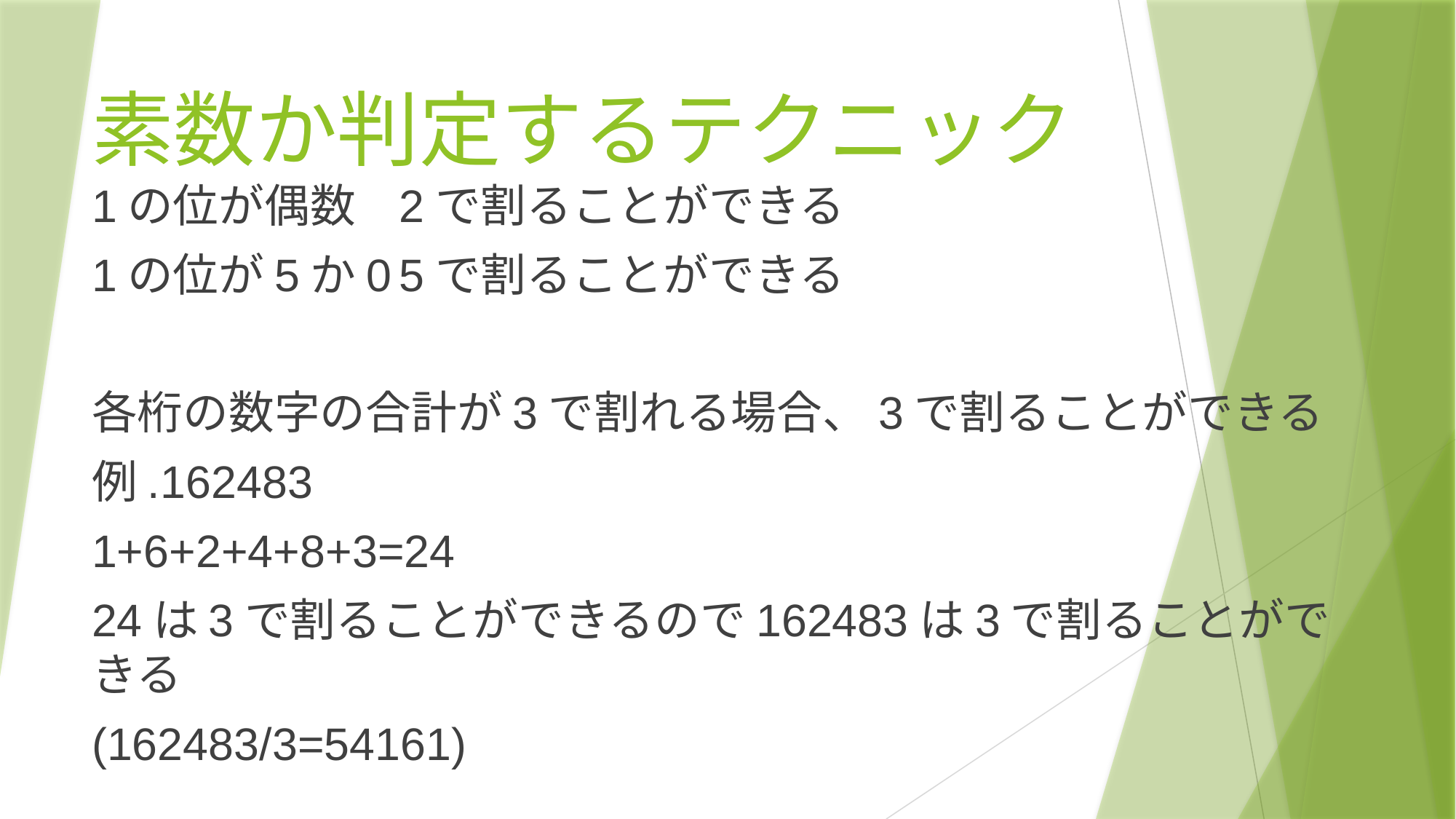

# 素数か判定するテクニック
1の位が偶数			2で割ることができる
1の位が5か0		5で割ることができる

各桁の数字の合計が3で割れる場合、3で割ることができる
例.162483
1+6+2+4+8+3=24
24は3で割ることができるので162483は3で割ることができる
(162483/3=54161)